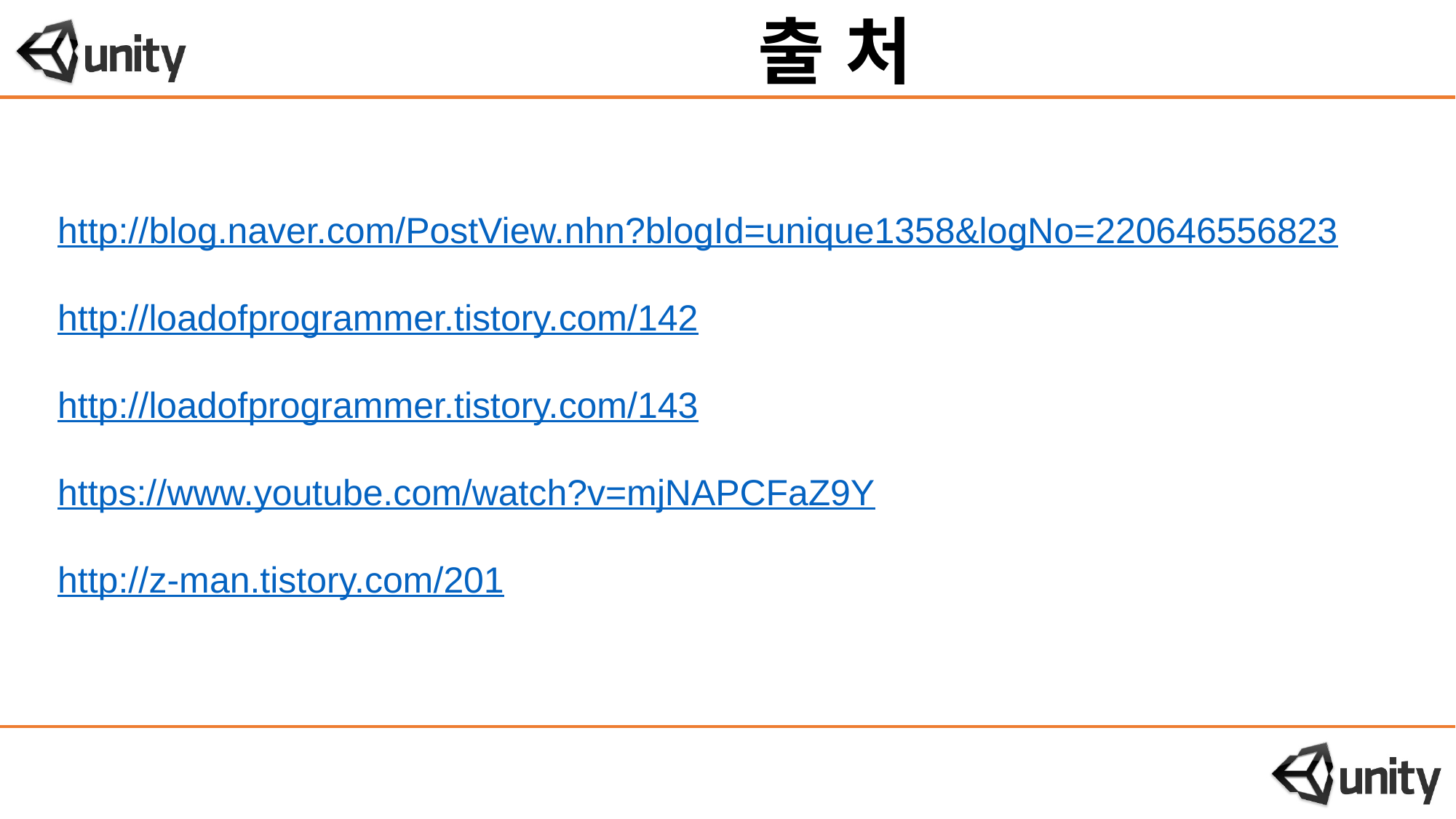

출 처
http://blog.naver.com/PostView.nhn?blogId=unique1358&logNo=220646556823

http://loadofprogrammer.tistory.com/142

http://loadofprogrammer.tistory.com/143

https://www.youtube.com/watch?v=mjNAPCFaZ9Y

http://z-man.tistory.com/201